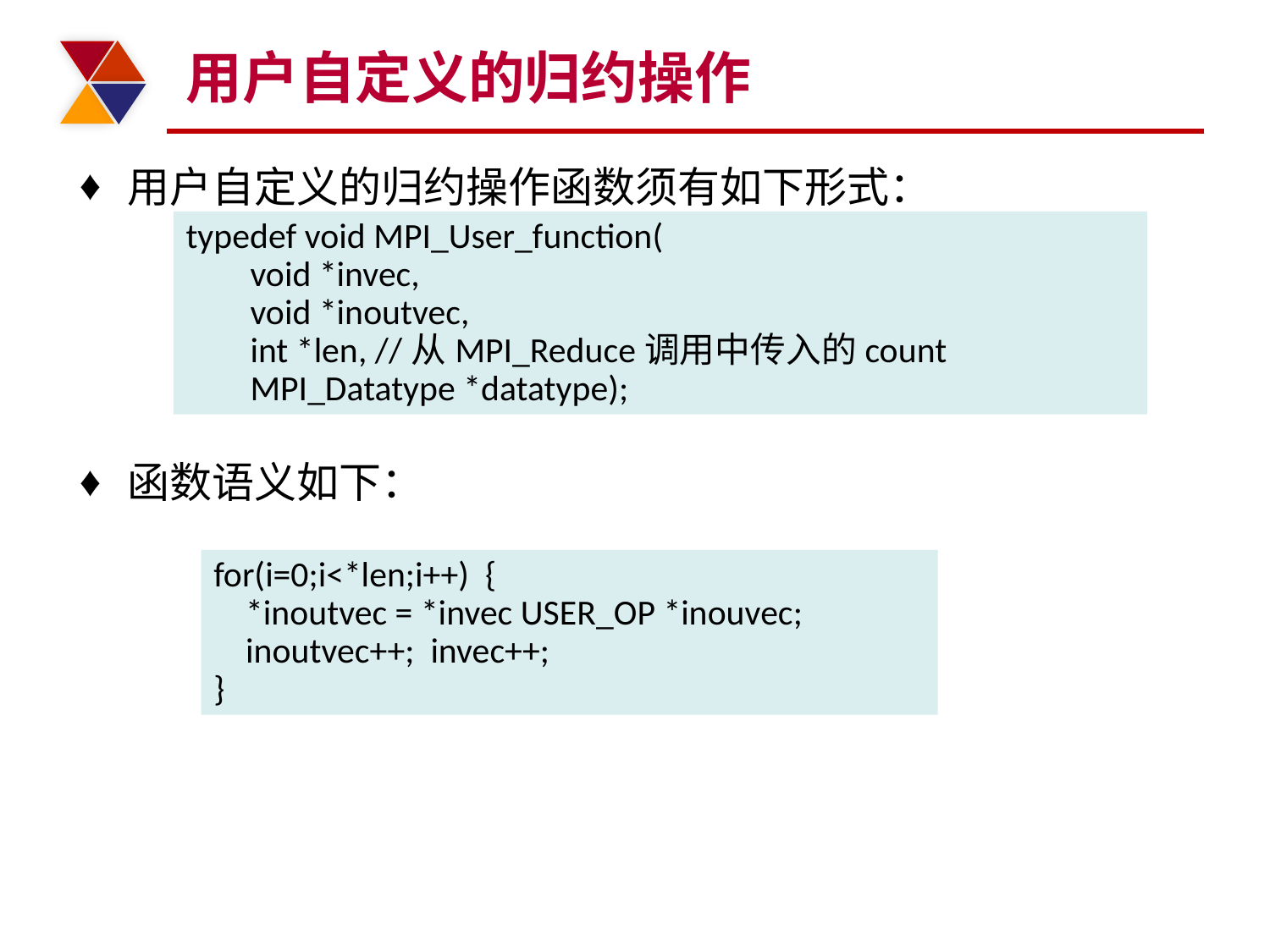

# 用户自定义的归约操作
用户自定义的归约操作函数须有如下形式：

函数语义如下：

typedef void MPI_User_function(
        void *invec,
        void *inoutvec,
        int *len, //从MPI_Reduce调用中传入的count
        MPI_Datatype *datatype);
for(i=0;i<*len;i++)  {
    *inoutvec = *invec USER_OP *inouvec;
    inoutvec++;  invec++;
}